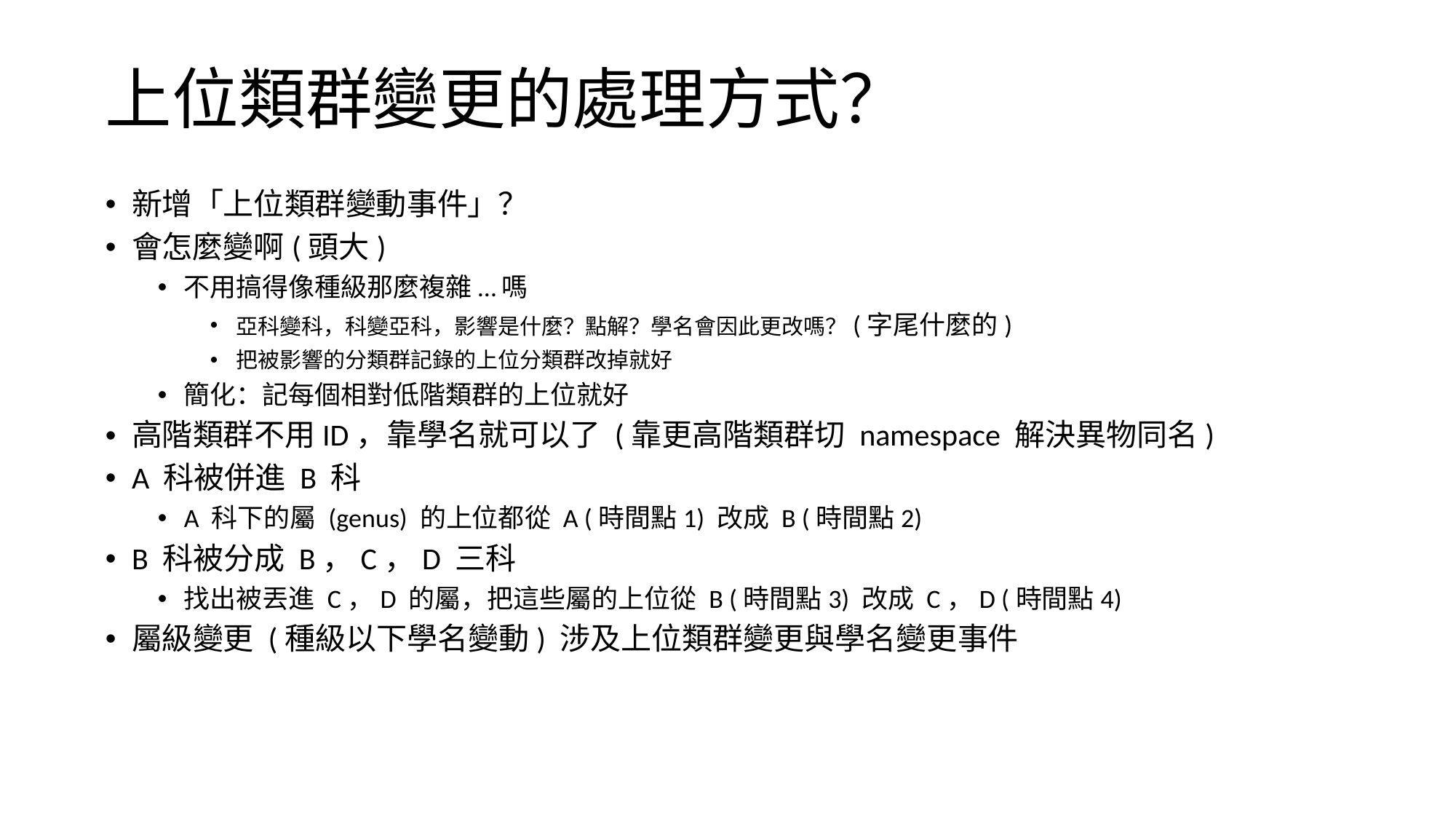

# 上位類群變更的處理方式？
新增「上位類群變動事件」？
會怎麼變啊(頭大)
不用搞得像種級那麼複雜 … 嗎
亞科變科，科變亞科，影響是什麼？點解？學名會因此更改嗎？(字尾什麼的)
把被影響的分類群記錄的上位分類群改掉就好
簡化：記每個相對低階類群的上位就好
高階類群不用ID，靠學名就可以了 (靠更高階類群切 namespace 解決異物同名)
A 科被併進 B 科
A 科下的屬 (genus) 的上位都從 A (時間點1) 改成 B (時間點2)
B 科被分成 B，C，D 三科
找出被丟進 C，D 的屬，把這些屬的上位從 B (時間點3) 改成 C，D (時間點4)
屬級變更 (種級以下學名變動) 涉及上位類群變更與學名變更事件
25